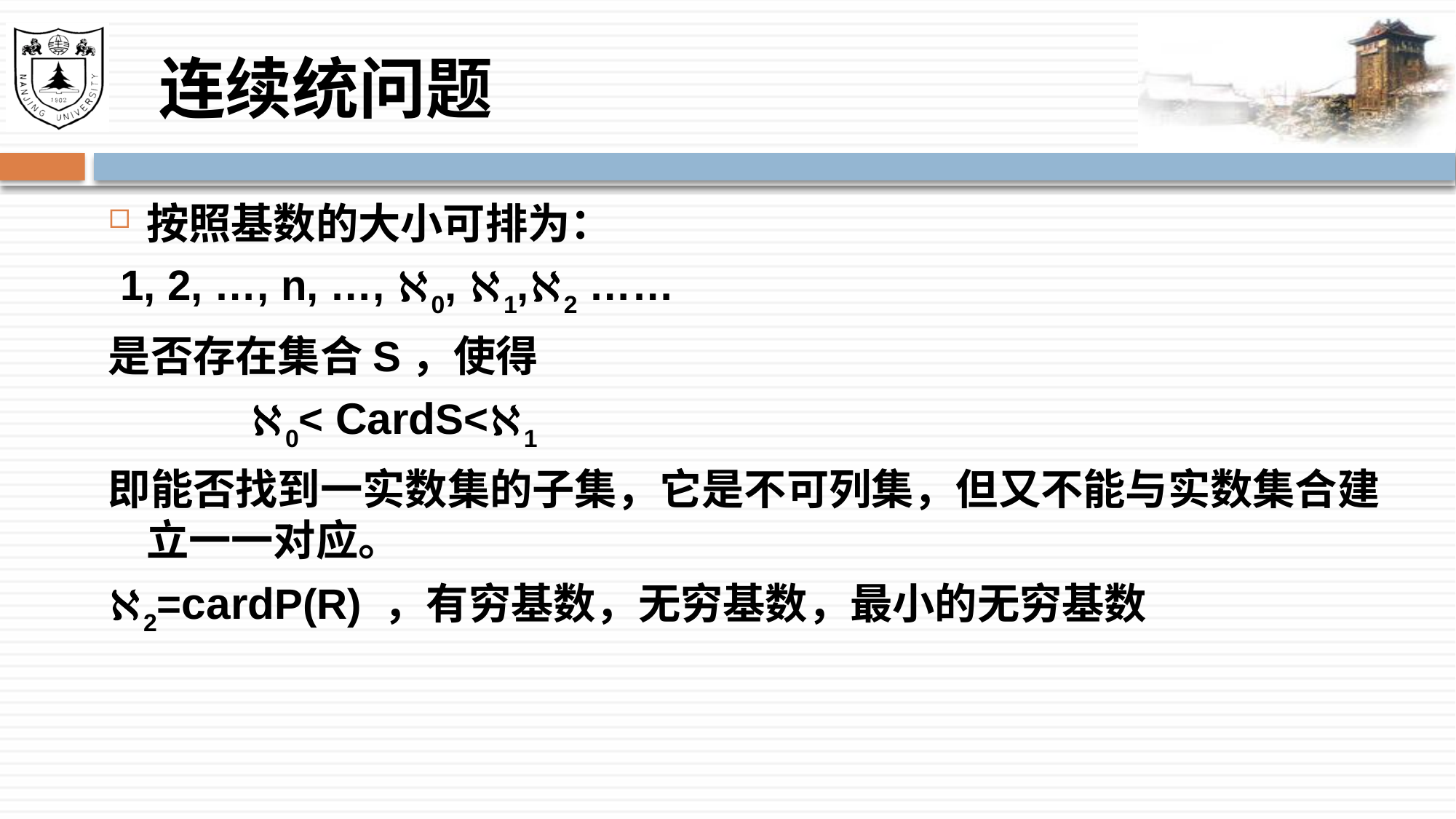

# 连续统问题
按照基数的大小可排为：
 1, 2, …, n, …, ℵ0, ℵ1,ℵ2 ……
是否存在集合S，使得
            ℵ0< CardS<ℵ1
即能否找到一实数集的子集，它是不可列集，但又不能与实数集合建立一一对应。
ℵ2=cardP(R) ，有穷基数，无穷基数，最小的无穷基数